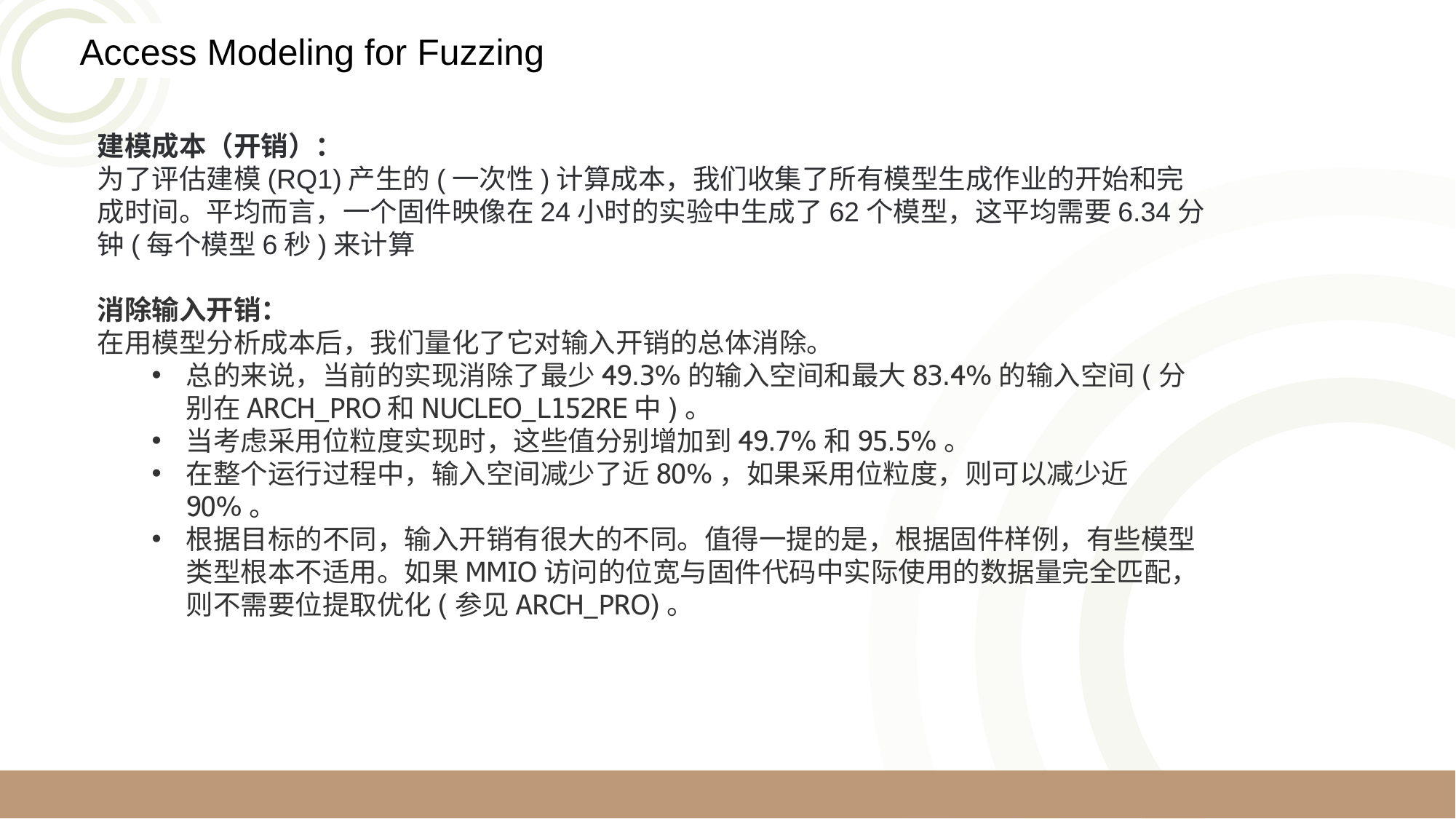

Access Modeling for Fuzzing
建模成本（开销）：
为了评估建模(RQ1)产生的(一次性)计算成本，我们收集了所有模型生成作业的开始和完成时间。平均而言，一个固件映像在24小时的实验中生成了62个模型，这平均需要6.34分钟(每个模型6秒)来计算

消除输入开销：
在用模型分析成本后，我们量化了它对输入开销的总体消除。
总的来说，当前的实现消除了最少49.3%的输入空间和最大83.4%的输入空间(分别在ARCH_PRO和NUCLEO_L152RE中)。
当考虑采用位粒度实现时，这些值分别增加到49.7%和95.5%。
在整个运行过程中，输入空间减少了近80%，如果采用位粒度，则可以减少近90%。
根据目标的不同，输入开销有很大的不同。值得一提的是，根据固件样例，有些模型类型根本不适用。如果MMIO访问的位宽与固件代码中实际使用的数据量完全匹配，则不需要位提取优化(参见ARCH_PRO)。